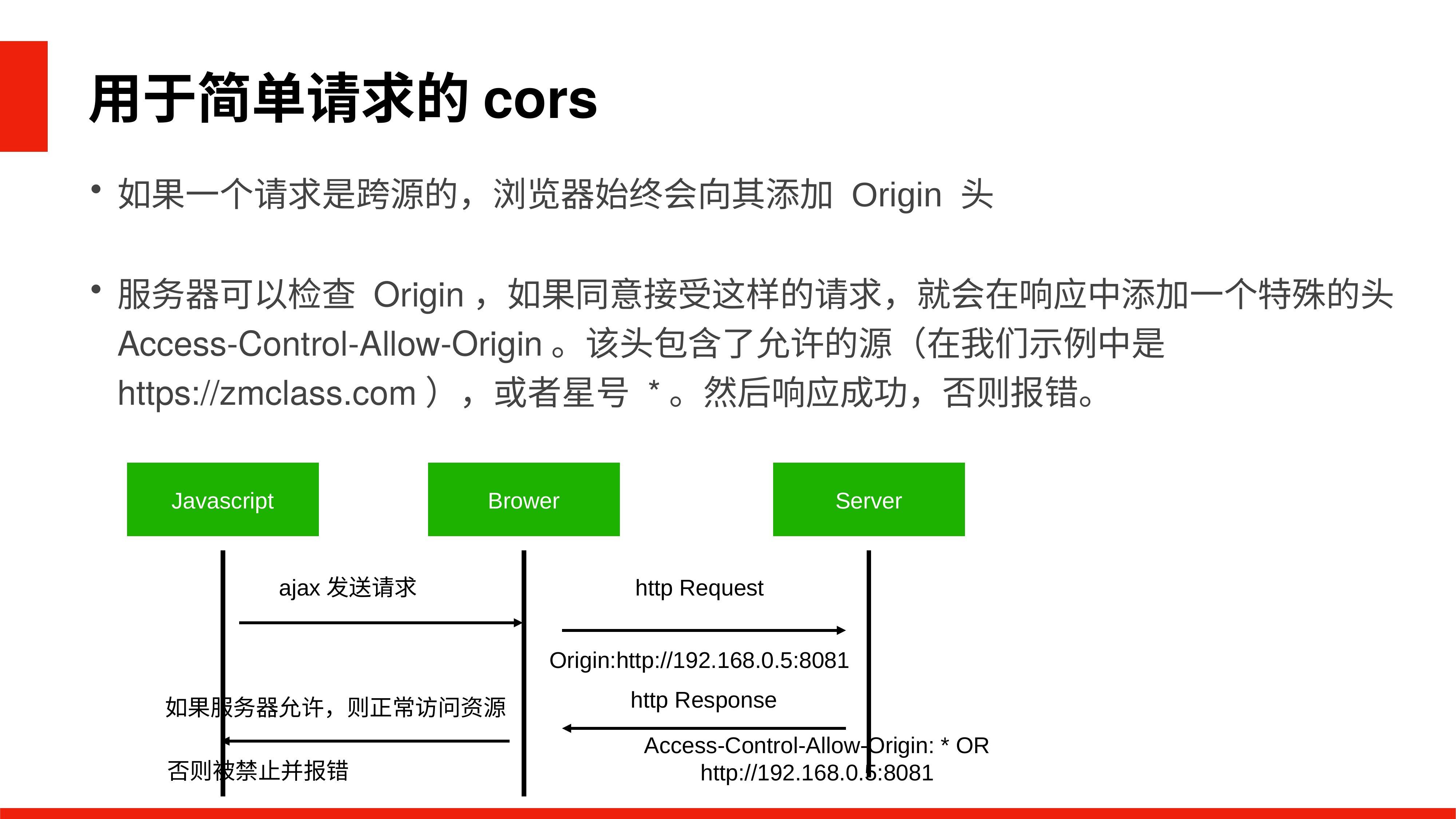

用于简单请求的cors
如果一个请求是跨源的，浏览器始终会向其添加 Origin 头
服务器可以检查 Origin，如果同意接受这样的请求，就会在响应中添加一个特殊的头 Access-Control-Allow-Origin。该头包含了允许的源（在我们示例中是 https://zmclass.com），或者星号 *。然后响应成功，否则报错。
Javascript
Brower
Server

ajax发送请求
http Request

Origin:http://192.168.0.5:8081
http Response
如果服务器允许，则正常访问资源
Access-Control-Allow-Origin: * OR http://192.168.0.5:8081

否则被禁止并报错
25